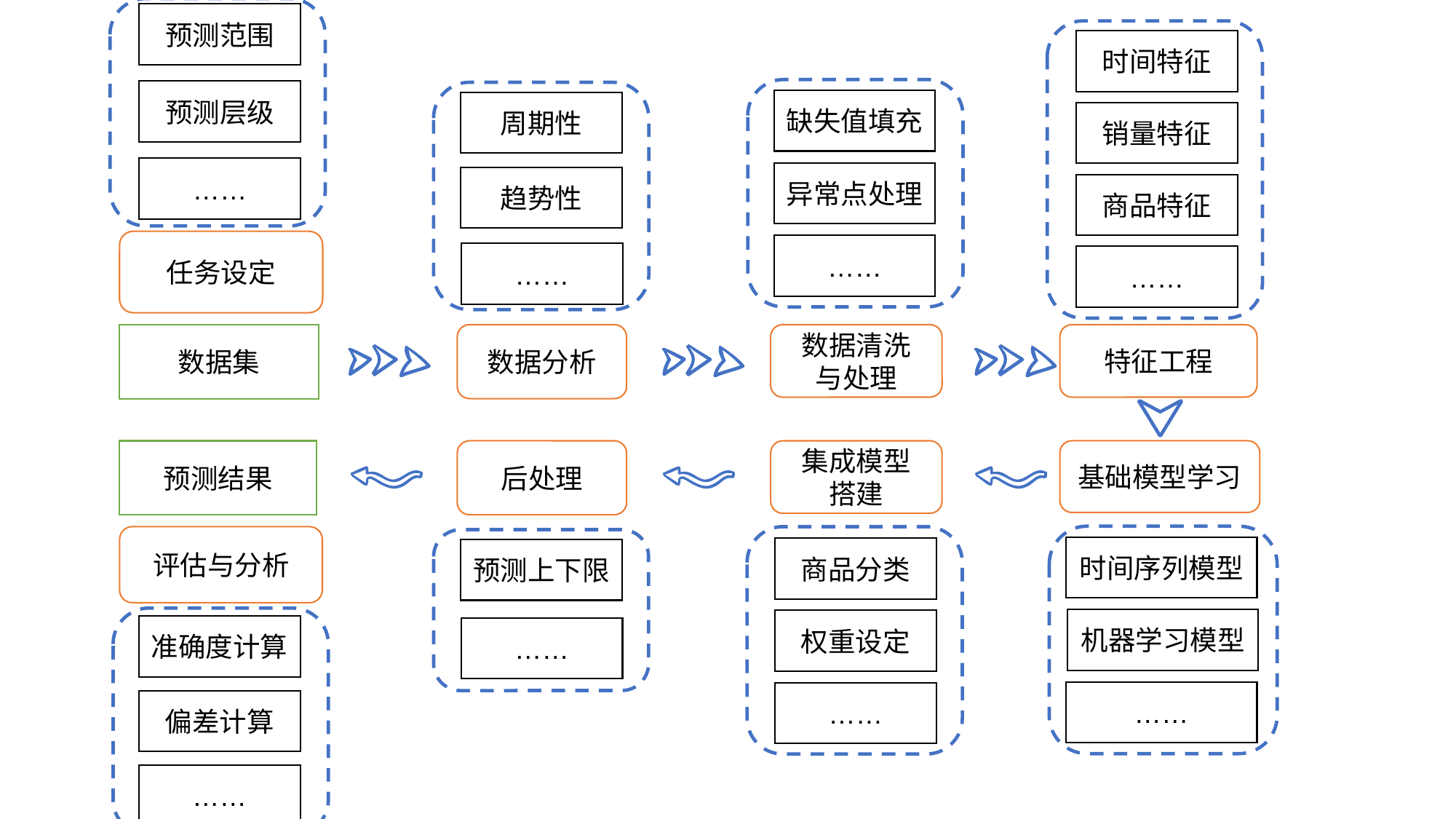

预测范围

时间特征

预测层级

缺失值填充
周期性
销量特征
……
异常点处理
趋势性
商品特征
任务设定
……
……
……
数据集
数据分析
数据清洗
与处理
特征工程

预测结果
后处理
集成模型
搭建
基础模型学习

评估与分析

时间序列模型
商品分类
预测上下限

机器学习模型
权重设定
准确度计算
……
……
……
偏差计算
……